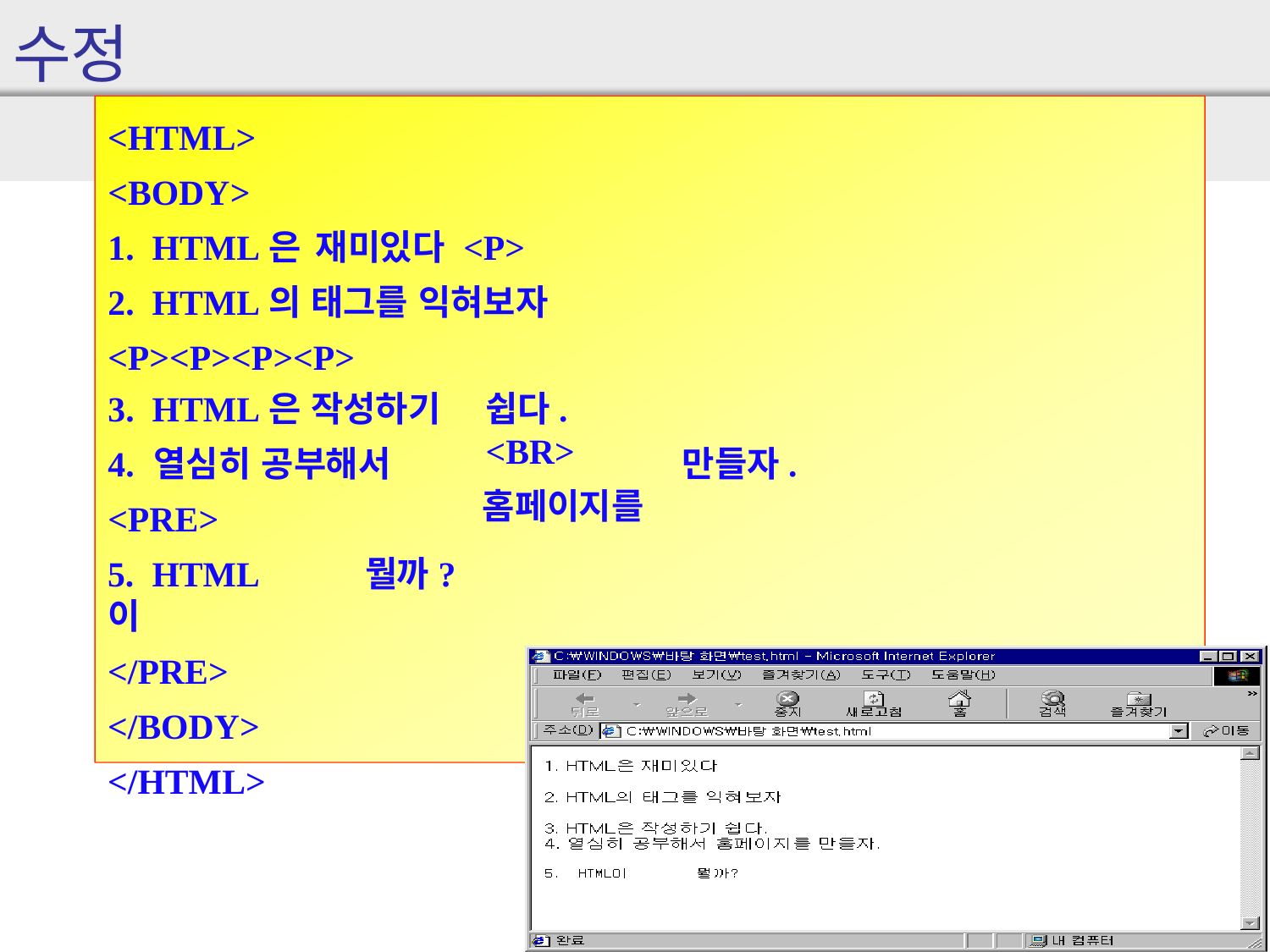

수정

<HTML>
<BODY>
1.  HTML은 재미있다 <P>
2.  HTML의 태그를 익혀보자
<P><P><P><P>
3.  HTML은 작성하기
4.	열심히 공부해서
<PRE>
쉽다.  <BR>
홈페이지를
만들자.
5.  HTML이
</PRE>
</BODY>
</HTML>
뭘까?